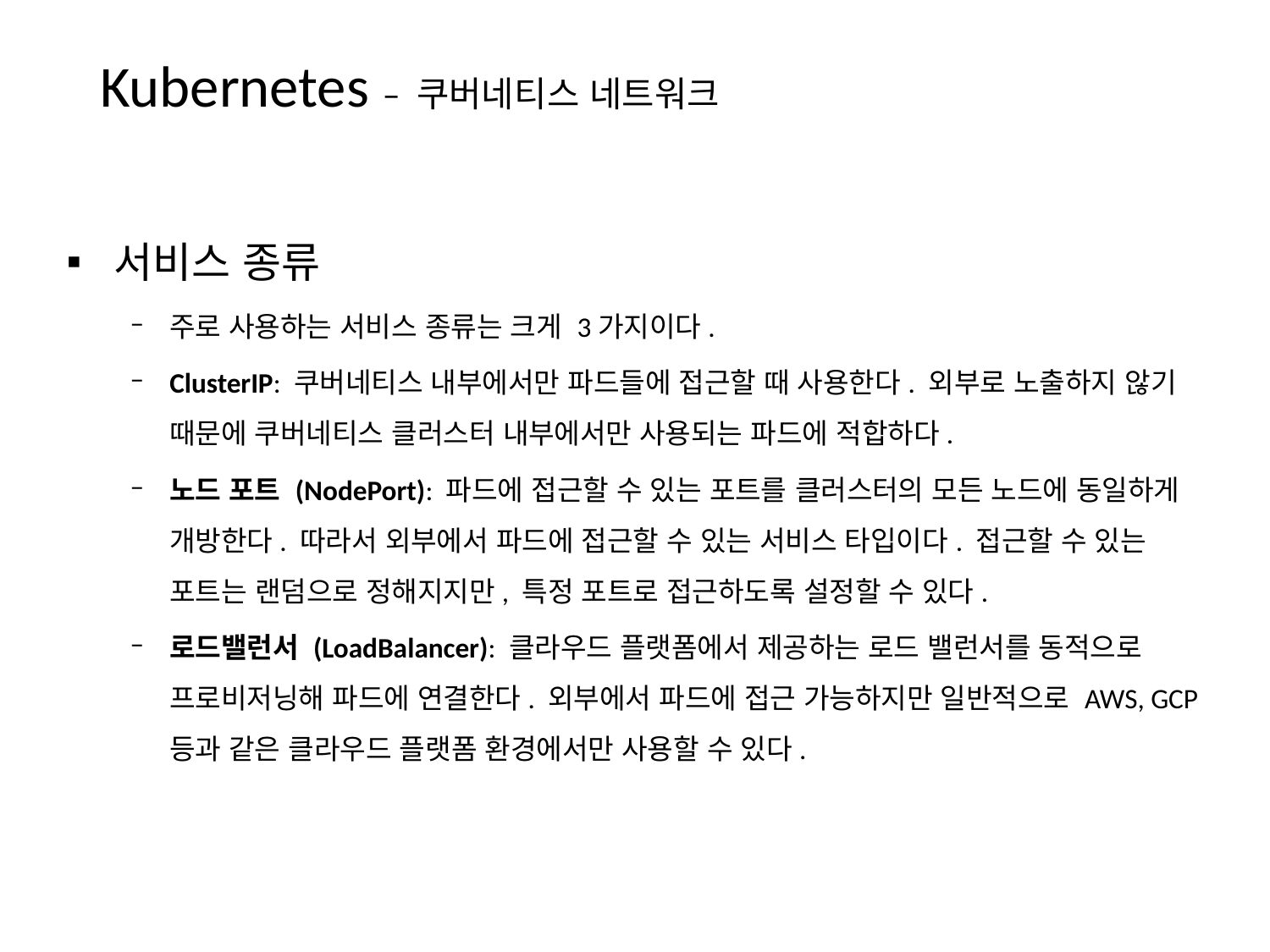

# Kubernetes – 쿠버네티스 네트워크
서비스 종류
주로 사용하는 서비스 종류는 크게 3가지이다.
ClusterIP: 쿠버네티스 내부에서만 파드들에 접근할 때 사용한다. 외부로 노출하지 않기 때문에 쿠버네티스 클러스터 내부에서만 사용되는 파드에 적합하다.
노드 포트 (NodePort): 파드에 접근할 수 있는 포트를 클러스터의 모든 노드에 동일하게 개방한다. 따라서 외부에서 파드에 접근할 수 있는 서비스 타입이다. 접근할 수 있는 포트는 랜덤으로 정해지지만, 특정 포트로 접근하도록 설정할 수 있다.
로드밸런서 (LoadBalancer): 클라우드 플랫폼에서 제공하는 로드 밸런서를 동적으로 프로비저닝해 파드에 연결한다. 외부에서 파드에 접근 가능하지만 일반적으로 AWS, GCP 등과 같은 클라우드 플랫폼 환경에서만 사용할 수 있다.